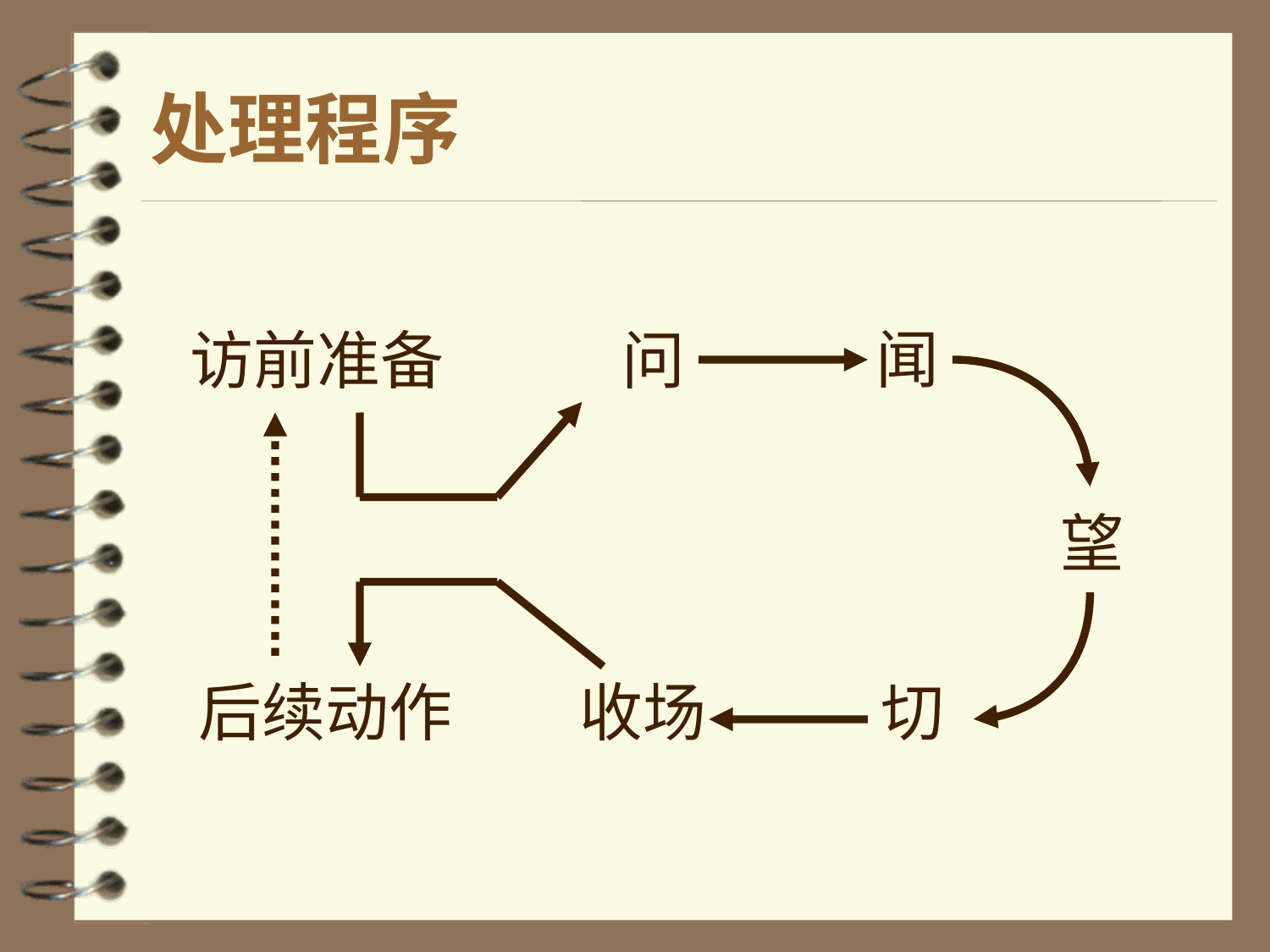

# 处理程序
闻
访前准备
问

望

后续动作
收场
切